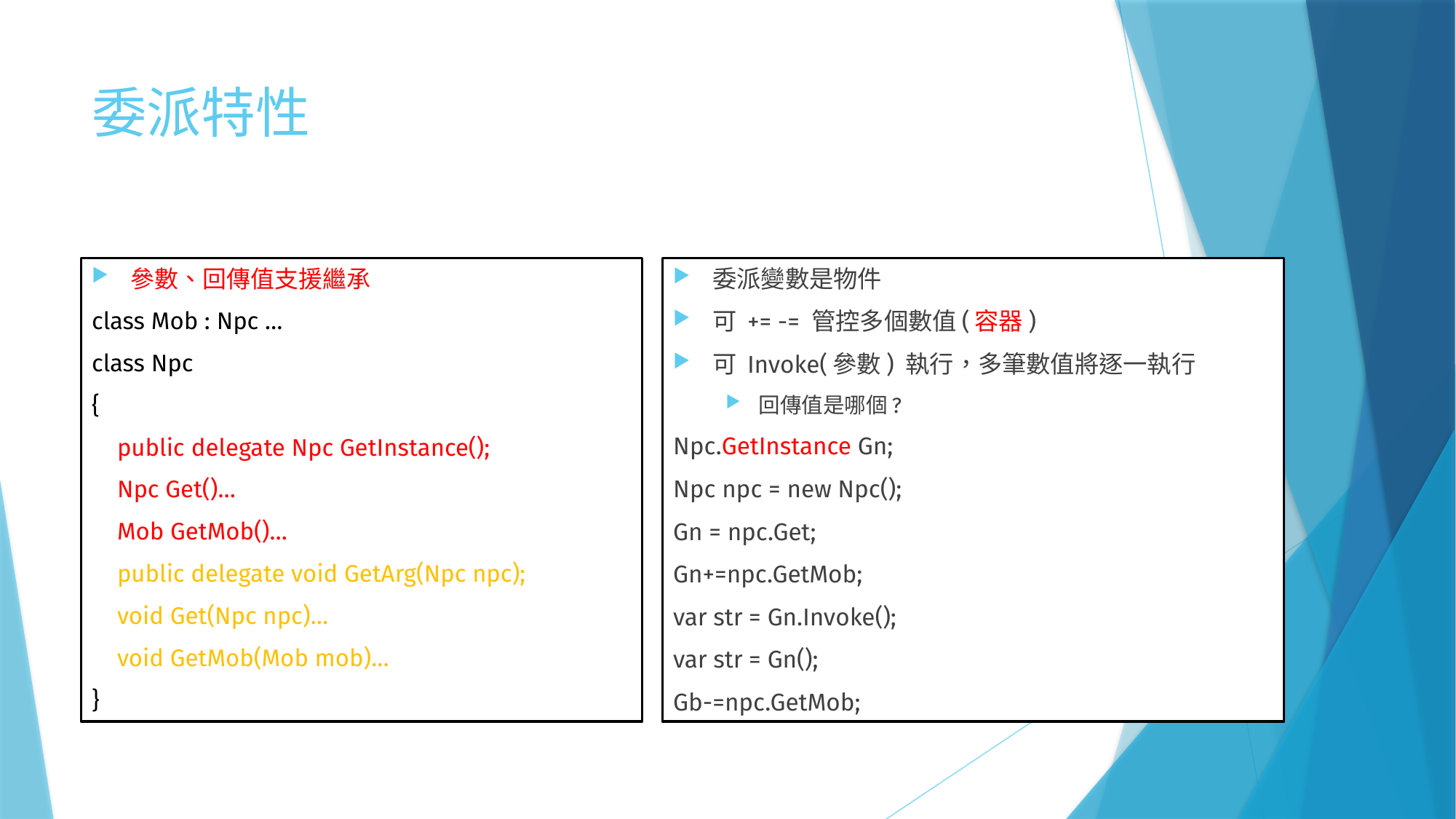

# 委派特性
參數、回傳值支援繼承
class Mob : Npc …
class Npc
{
    public delegate Npc GetInstance();
    Npc Get()…
    Mob GetMob()…
    public delegate void GetArg(Npc npc);
    void Get(Npc npc)…
    void GetMob(Mob mob)…
}
委派變數是物件
可 += -= 管控多個數值(容器)
可 Invoke(參數) 執行，多筆數值將逐一執行
回傳值是哪個?
Npc.GetInstance Gn;
Npc npc = new Npc();
Gn = npc.Get;
Gn+=npc.GetMob;
var str = Gn.Invoke();
var str = Gn();
Gb-=npc.GetMob;